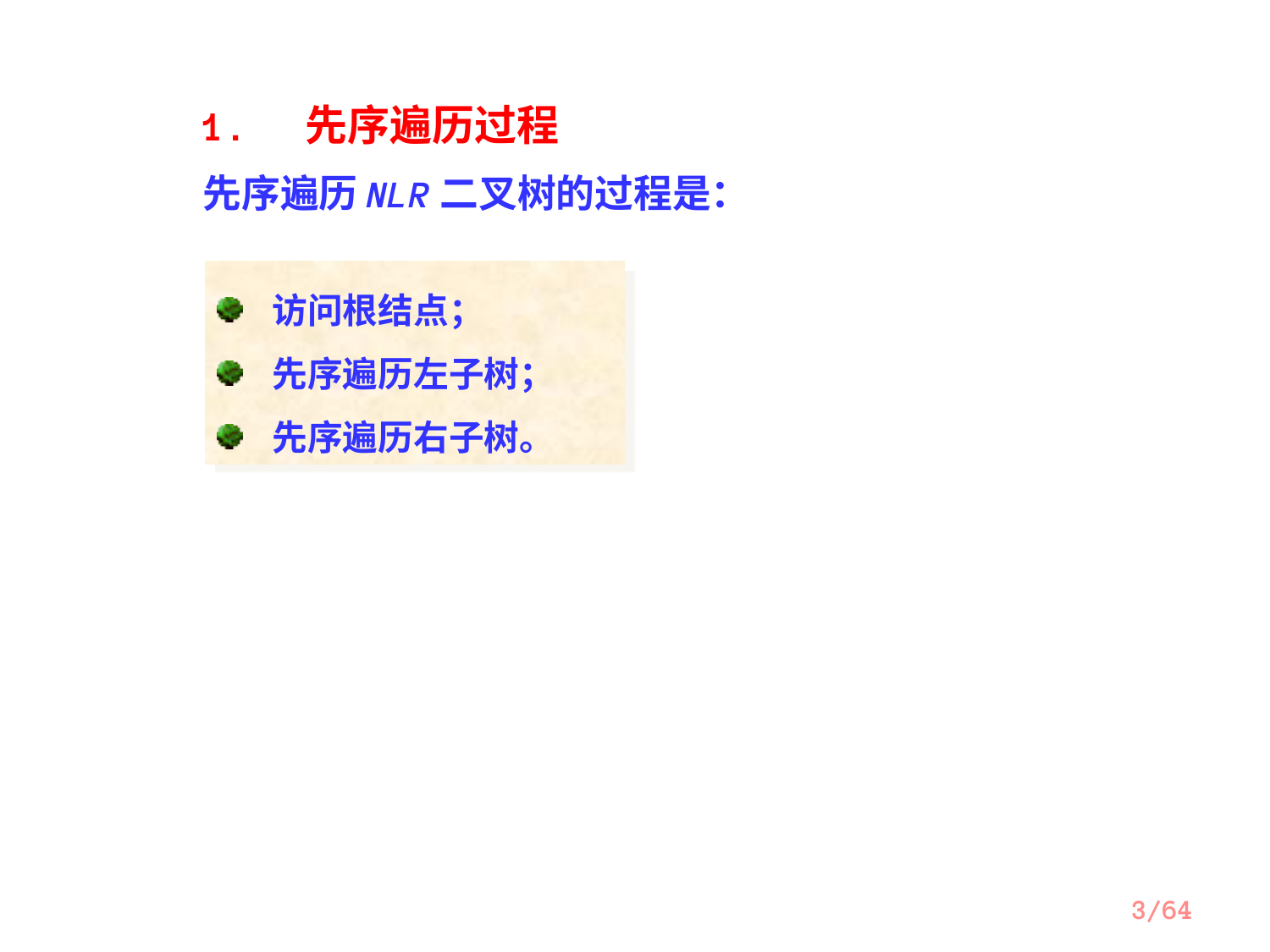

1.  先序遍历过程
先序遍历NLR二叉树的过程是：
  访问根结点；
  先序遍历左子树；
  先序遍历右子树。
3/64